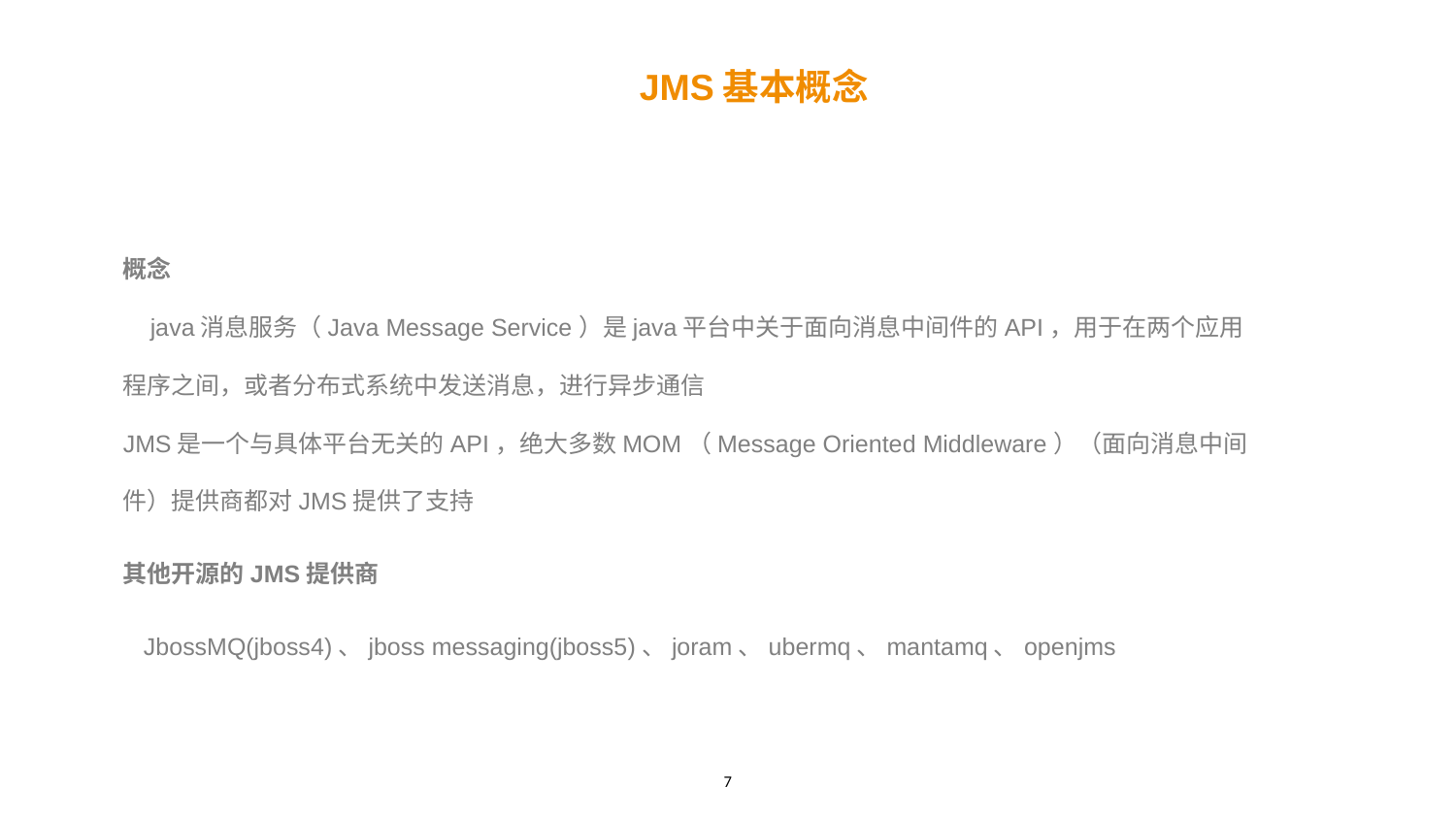

JMS基本概念
概念
    java消息服务（Java Message Service）是java平台中关于面向消息中间件的API，用于在两个应用程序之间，或者分布式系统中发送消息，进行异步通信
JMS是一个与具体平台无关的API，绝大多数MOM（Message Oriented Middleware）（面向消息中间件）提供商都对JMS提供了支持
其他开源的JMS提供商
   JbossMQ(jboss4)、jboss messaging(jboss5)、joram、ubermq、mantamq、openjms